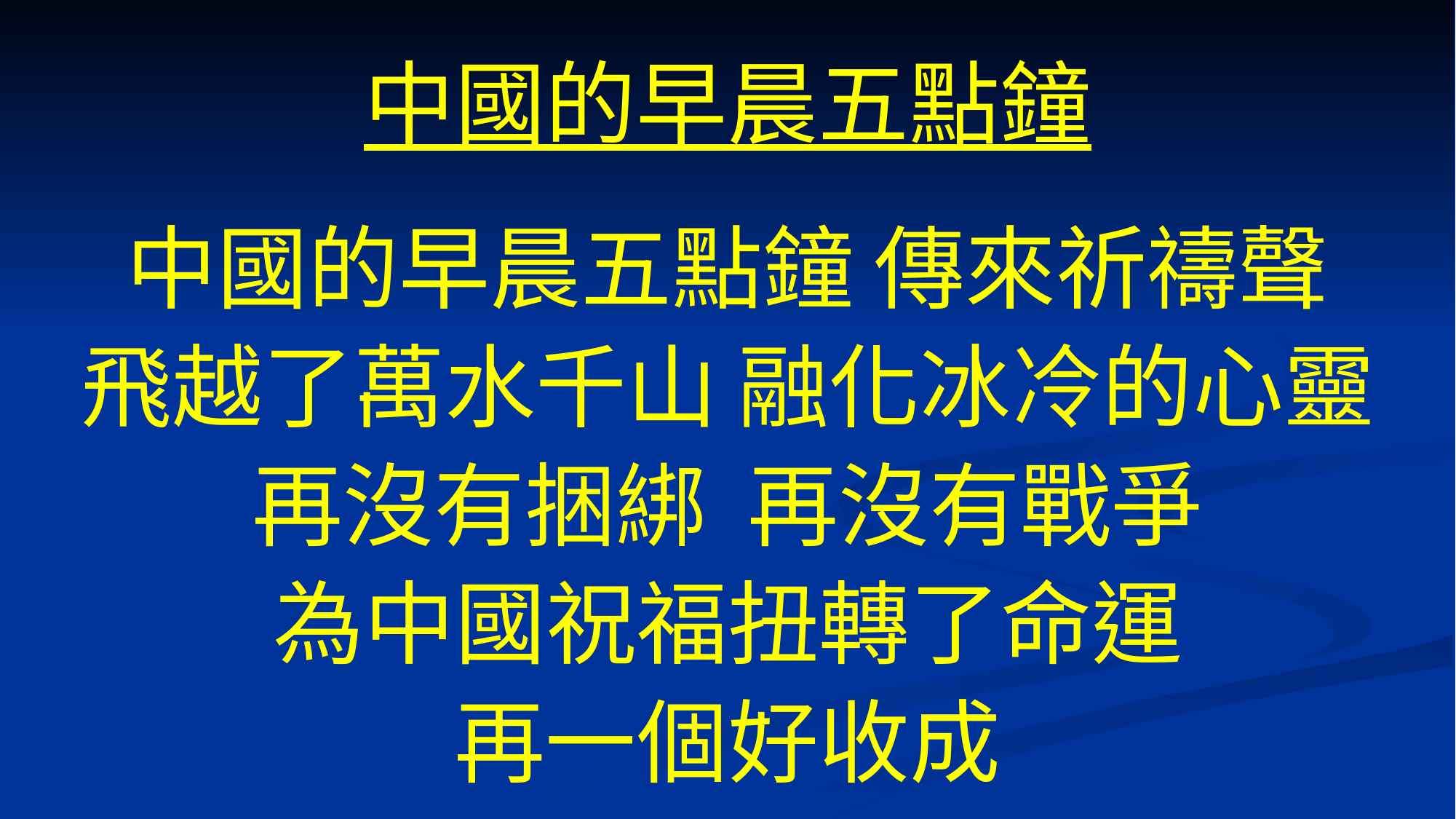

# 中國的早晨五點鐘
中國的早晨五點鐘 傳來祈禱聲
飛越了萬水千山 融化冰冷的心靈
再沒有捆綁  再沒有戰爭
為中國祝福扭轉了命運
再一個好收成